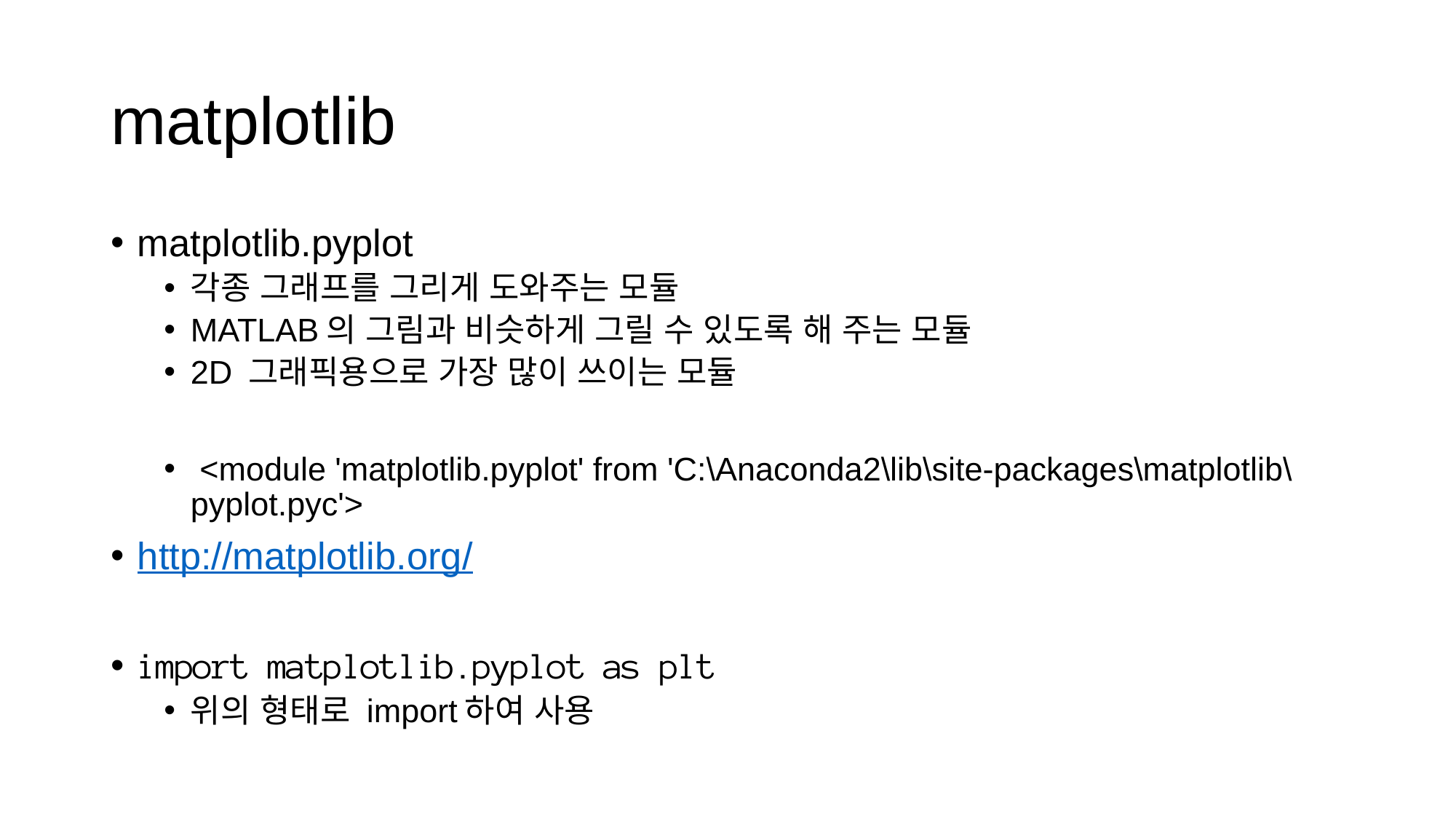

# matplotlib
matplotlib.pyplot
각종 그래프를 그리게 도와주는 모듈
MATLAB의 그림과 비슷하게 그릴 수 있도록 해 주는 모듈
2D 그래픽용으로 가장 많이 쓰이는 모듈

 <module 'matplotlib.pyplot' from 'C:\Anaconda2\lib\site-packages\matplotlib\pyplot.pyc'>
http://matplotlib.org/

import matplotlib.pyplot as plt
위의 형태로 import하여 사용